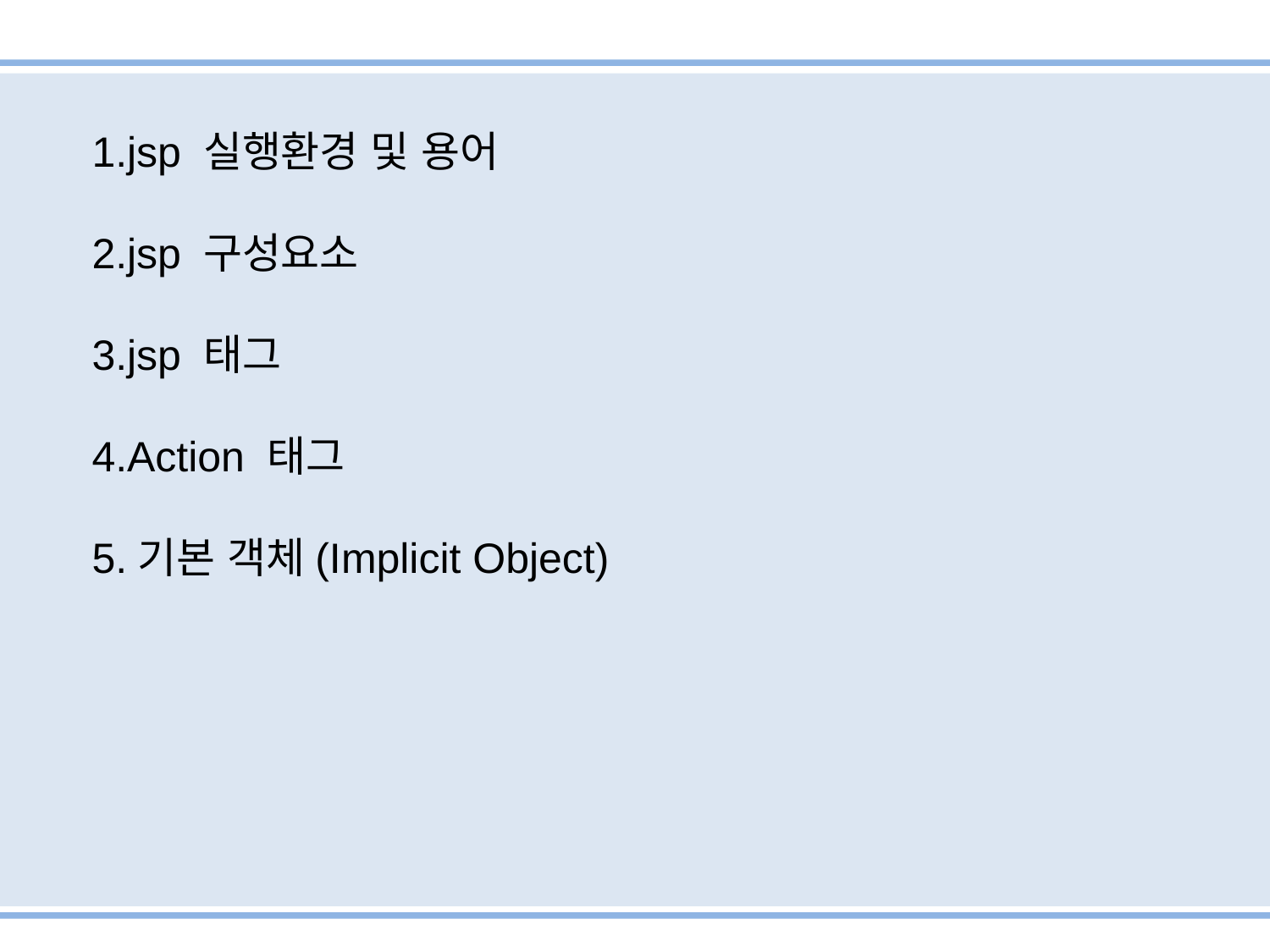

1.jsp 실행환경 및 용어

2.jsp 구성요소

3.jsp 태그

4.Action 태그

5.기본 객체(Implicit Object)